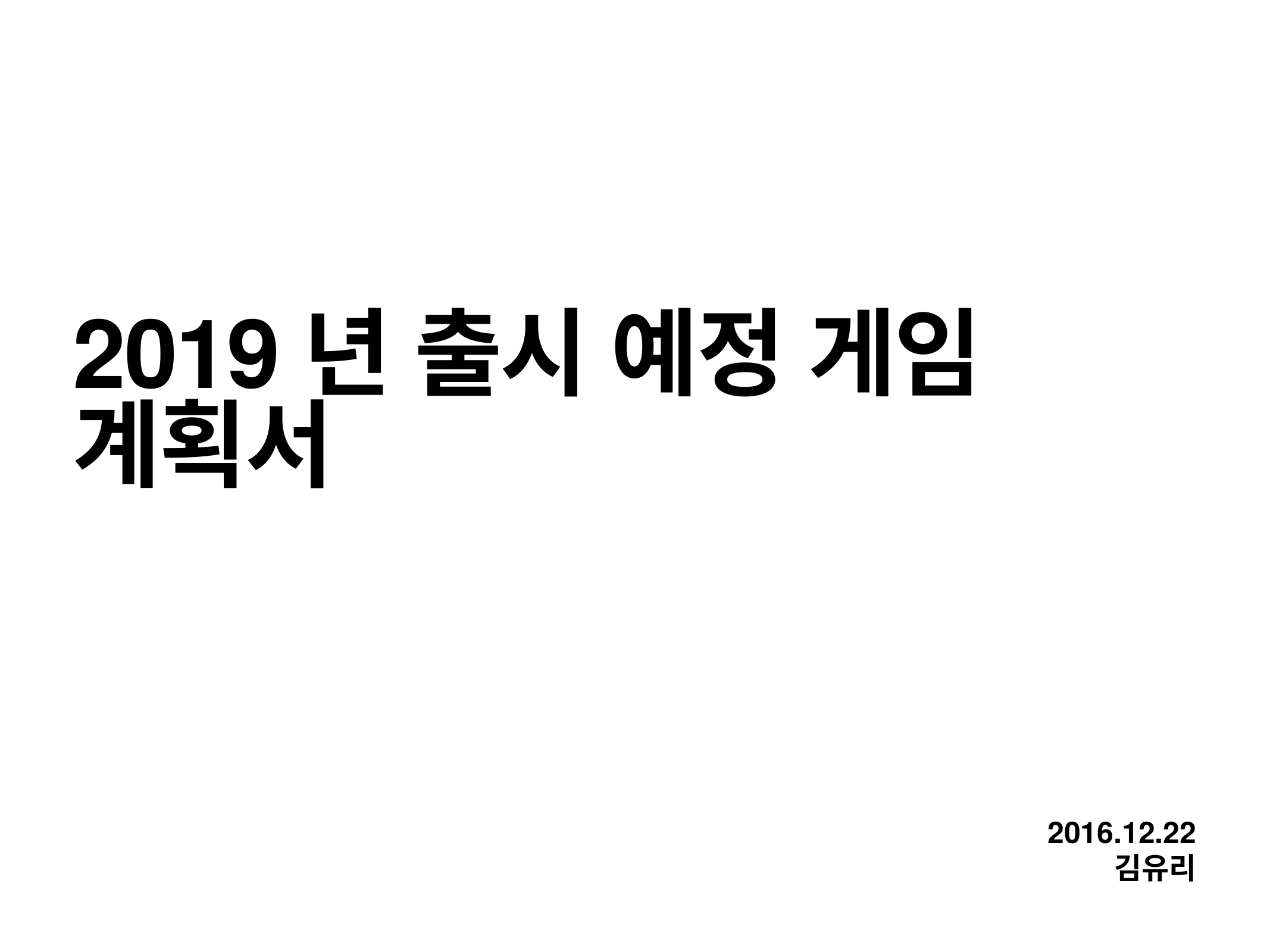

# 2019년 출시 예정 게임 계획서
2016.12.22
김유리